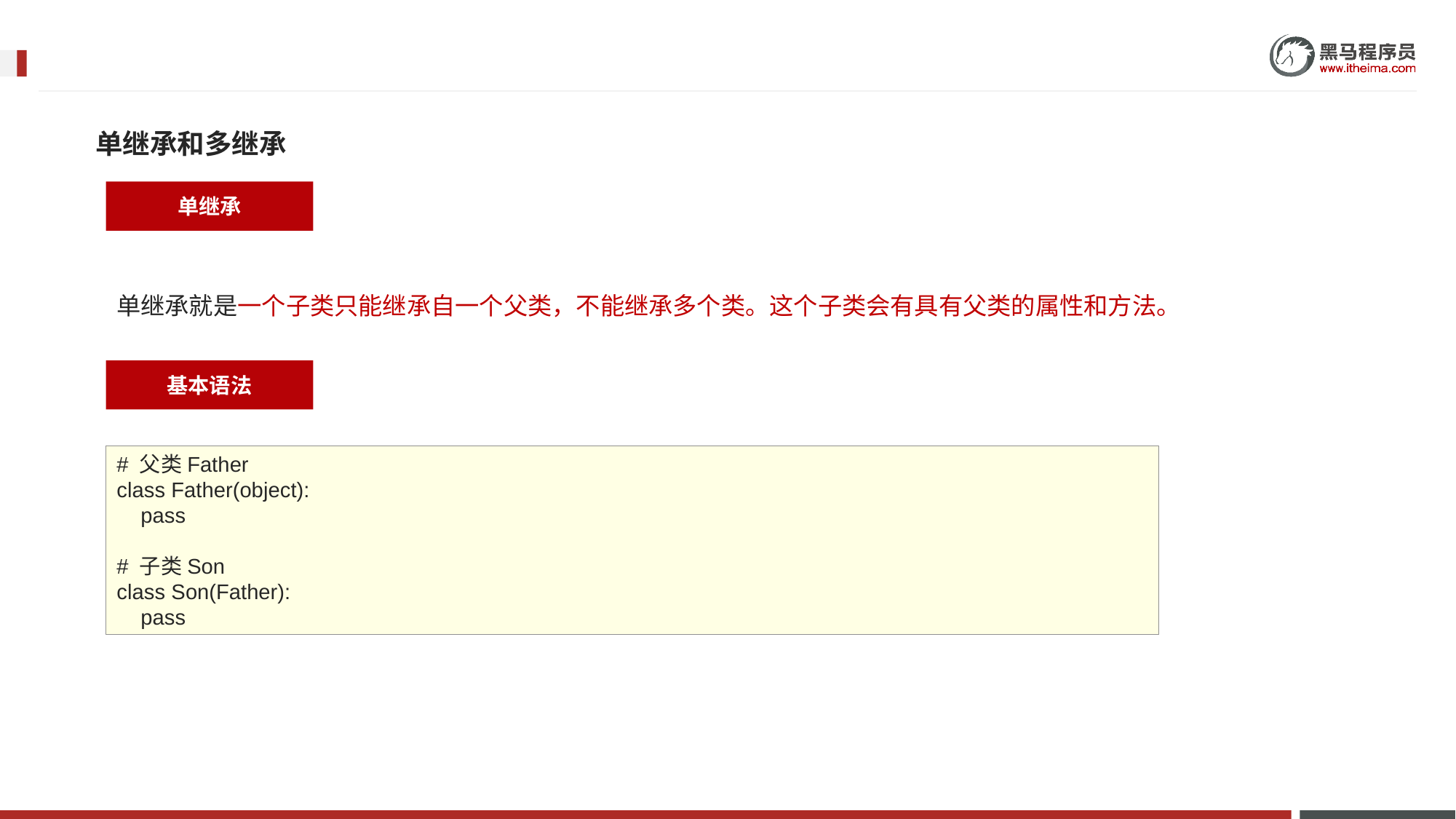

单继承和多继承
单继承
单继承就是一个子类只能继承自一个父类，不能继承多个类。这个子类会有具有父类的属性和方法。

基本语法
# 父类Father
class Father(object):
    pass

# 子类Son
class Son(Father):
    pass